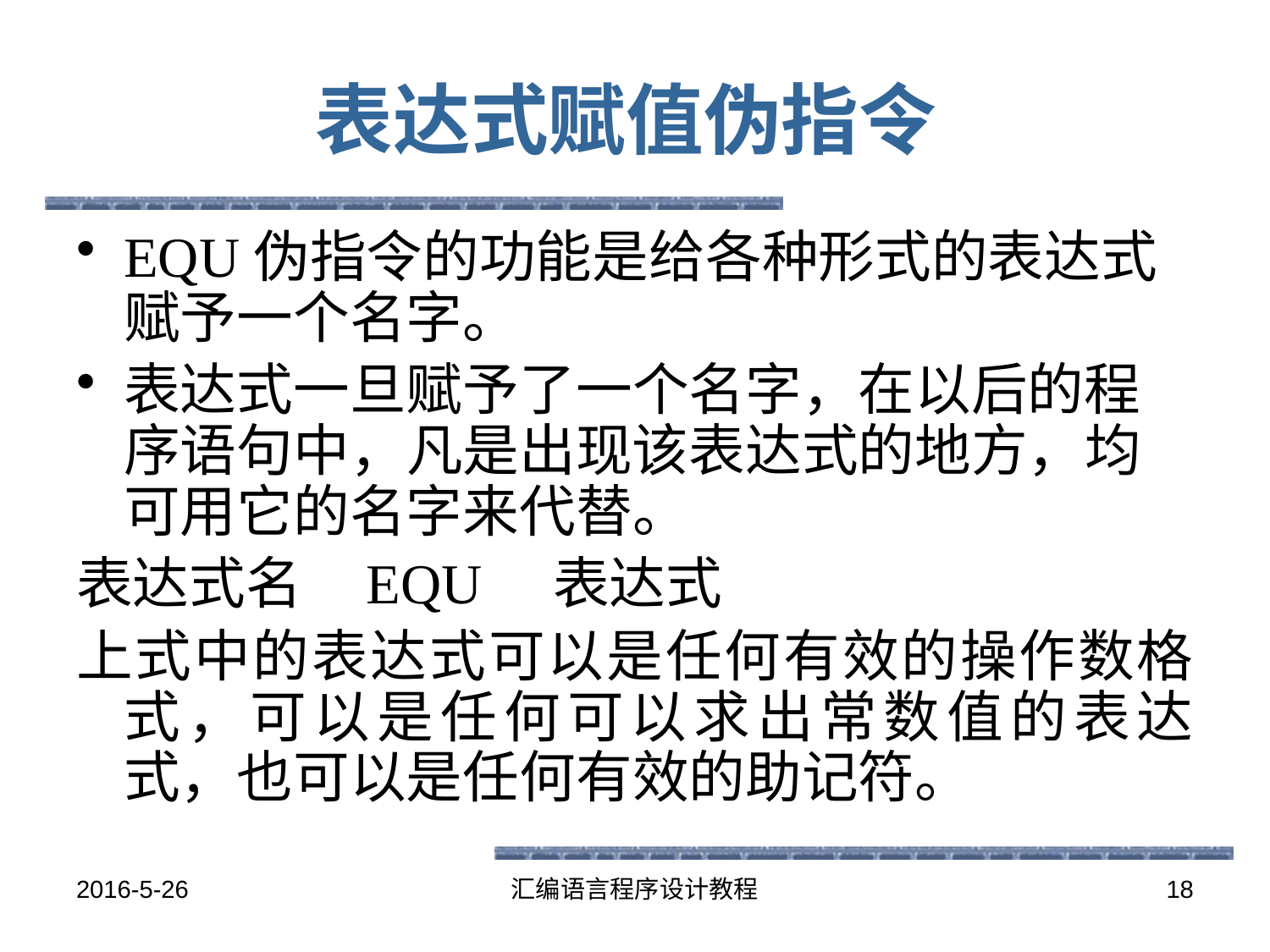

# 表达式赋值伪指令
EQU伪指令的功能是给各种形式的表达式赋予一个名字。
表达式一旦赋予了一个名字，在以后的程序语句中，凡是出现该表达式的地方，均可用它的名字来代替。
表达式名    EQU    表达式
上式中的表达式可以是任何有效的操作数格式，可以是任何可以求出常数值的表达式，也可以是任何有效的助记符。
2016-5-26
汇编语言程序设计教程
18